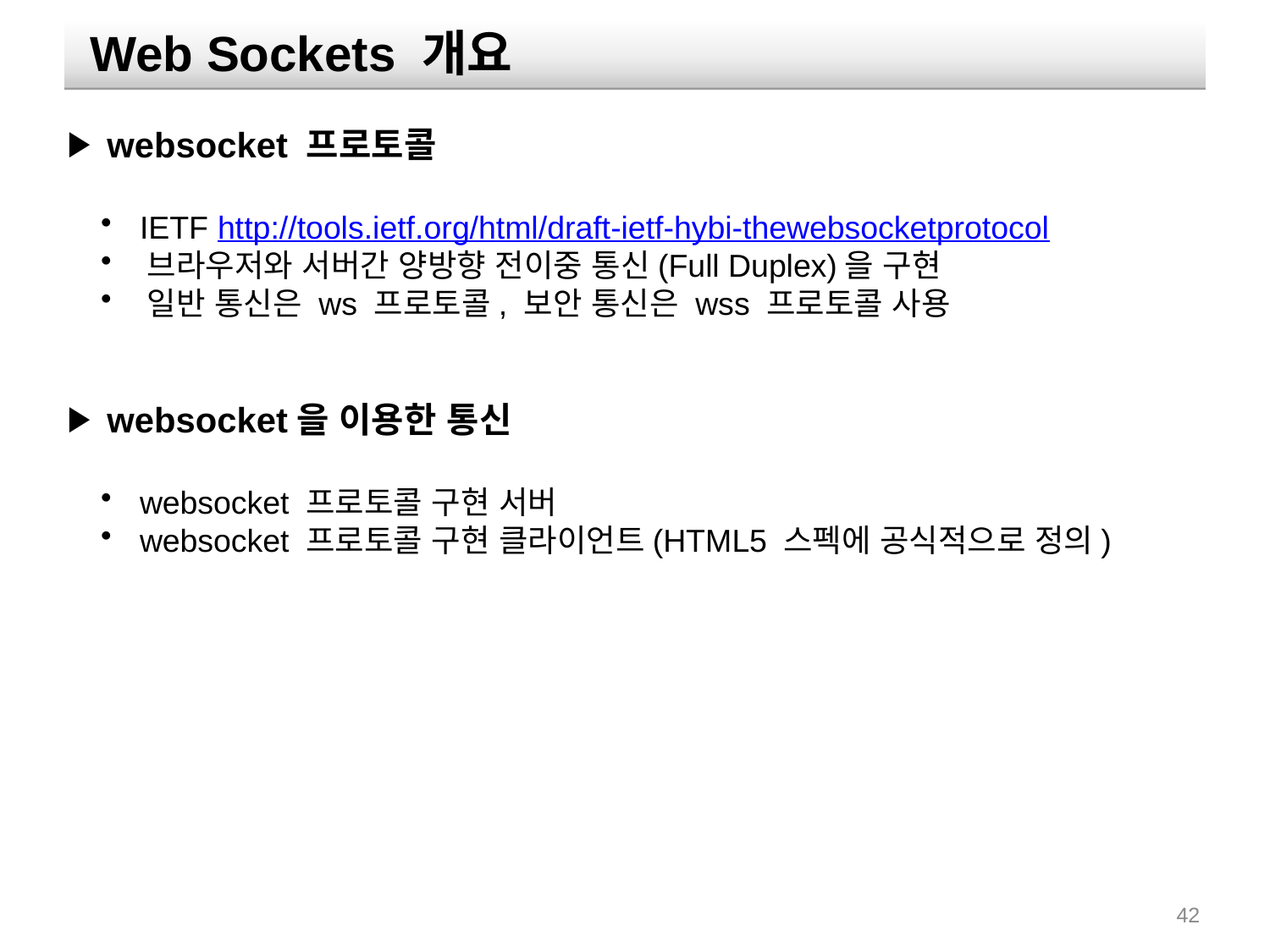

Web Sockets 개요
 websocket 프로토콜

 IETF http://tools.ietf.org/html/draft-ietf-hybi-thewebsocketprotocol
 브라우저와 서버간 양방향 전이중 통신(Full Duplex)을 구현
 일반 통신은 ws 프로토콜, 보안 통신은 wss 프로토콜 사용

 websocket을 이용한 통신

 websocket 프로토콜 구현 서버
 websocket 프로토콜 구현 클라이언트(HTML5 스펙에 공식적으로 정의)
42